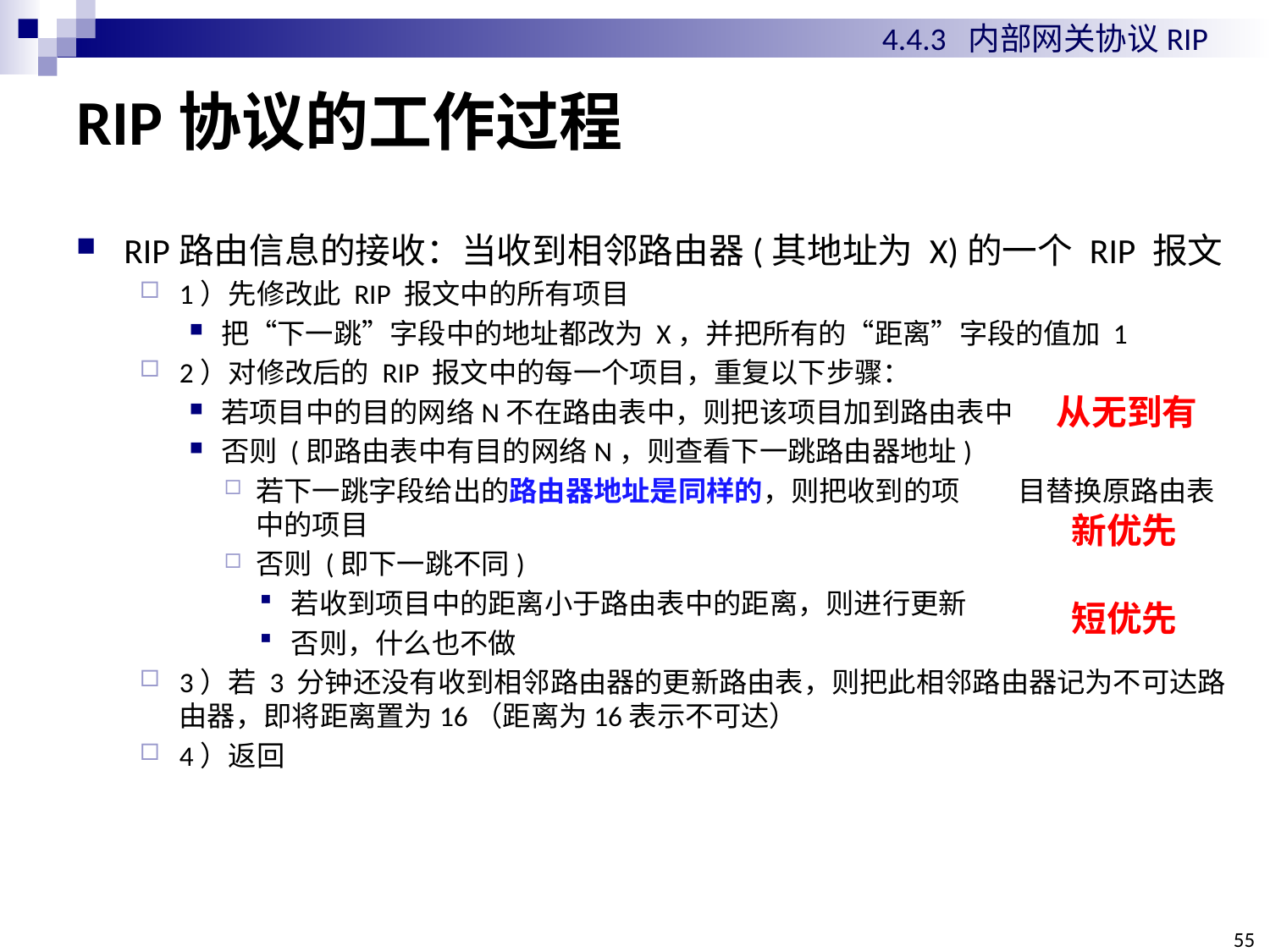

4.4.3  内部网关协议RIP
# RIP协议的工作过程
RIP路由信息的接收：当收到相邻路由器(其地址为 X)的一个 RIP 报文
1）先修改此 RIP 报文中的所有项目
把“下一跳”字段中的地址都改为 X，并把所有的“距离”字段的值加 1
2）对修改后的 RIP 报文中的每一个项目，重复以下步骤：
若项目中的目的网络N不在路由表中，则把该项目加到路由表中
否则 (即路由表中有目的网络N，则查看下一跳路由器地址)
若下一跳字段给出的路由器地址是同样的，则把收到的项	目替换原路由表中的项目
否则 (即下一跳不同)
若收到项目中的距离小于路由表中的距离，则进行更新
否则，什么也不做
3）若 3 分钟还没有收到相邻路由器的更新路由表，则把此相邻路由器记为不可达路由器，即将距离置为16（距离为16表示不可达）
4）返回
从无到有
新优先
短优先
55